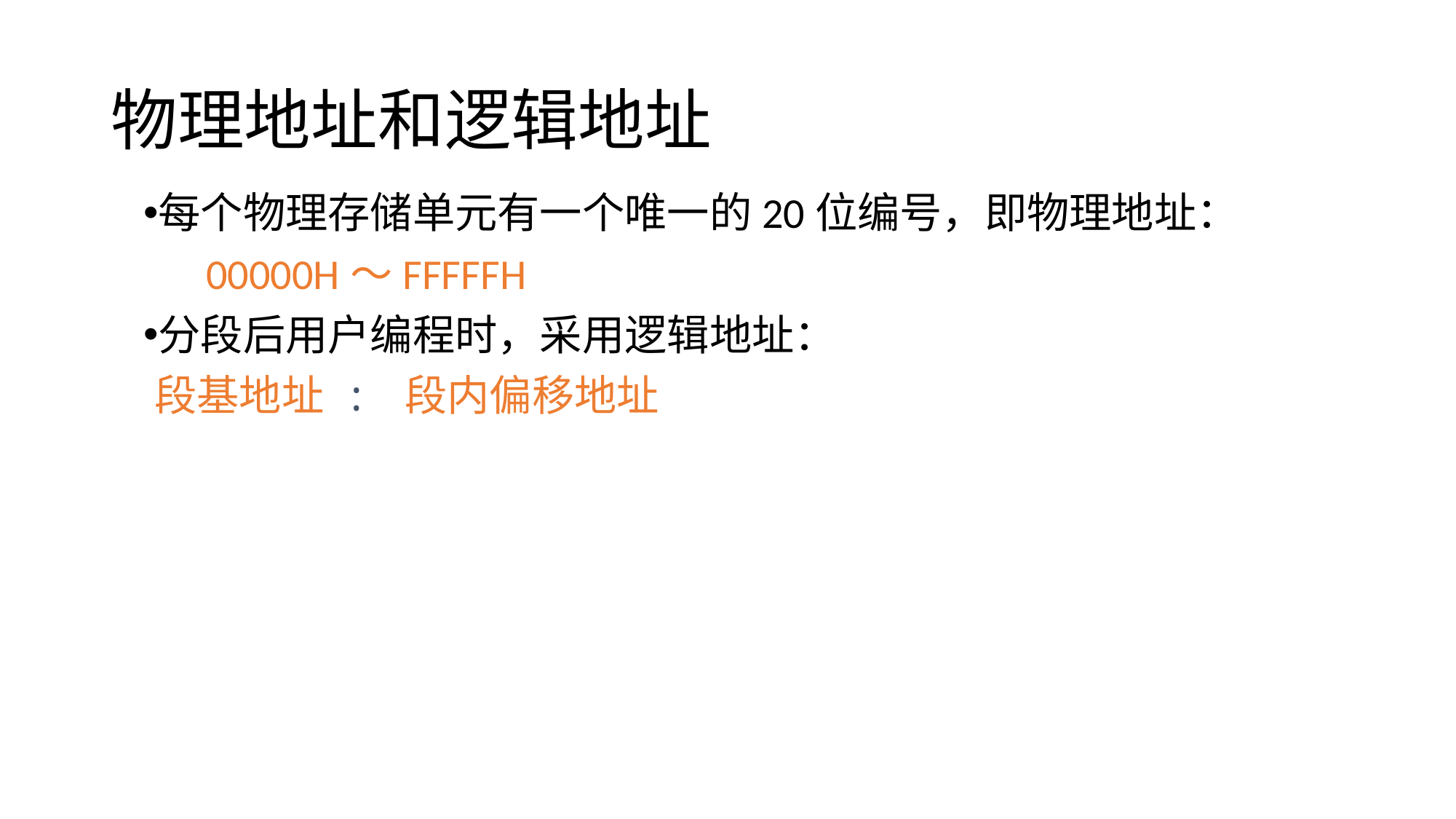

# 物理地址和逻辑地址
每个物理存储单元有一个唯一的20位编号，即物理地址：
	00000H～FFFFFH
分段后用户编程时，采用逻辑地址：
     段基地址 : 段内偏移地址